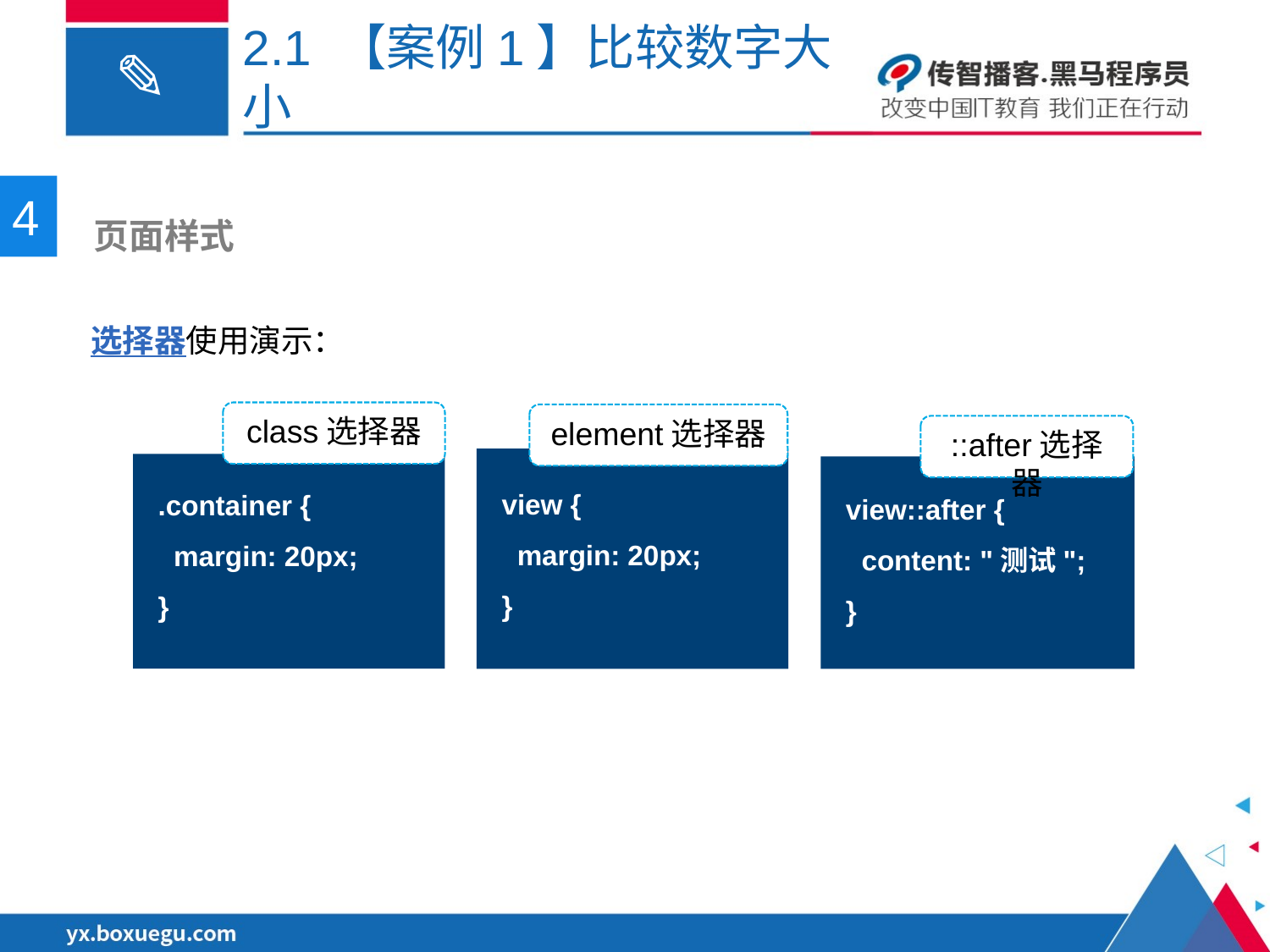

# 2.1 【案例1】比较数字大小

4
  页面样式
选择器使用演示：
class选择器
element选择器
::after选择器

view {
  margin: 20px;
}

.container {
  margin: 20px;
}

view::after {
  content: "测试";
}